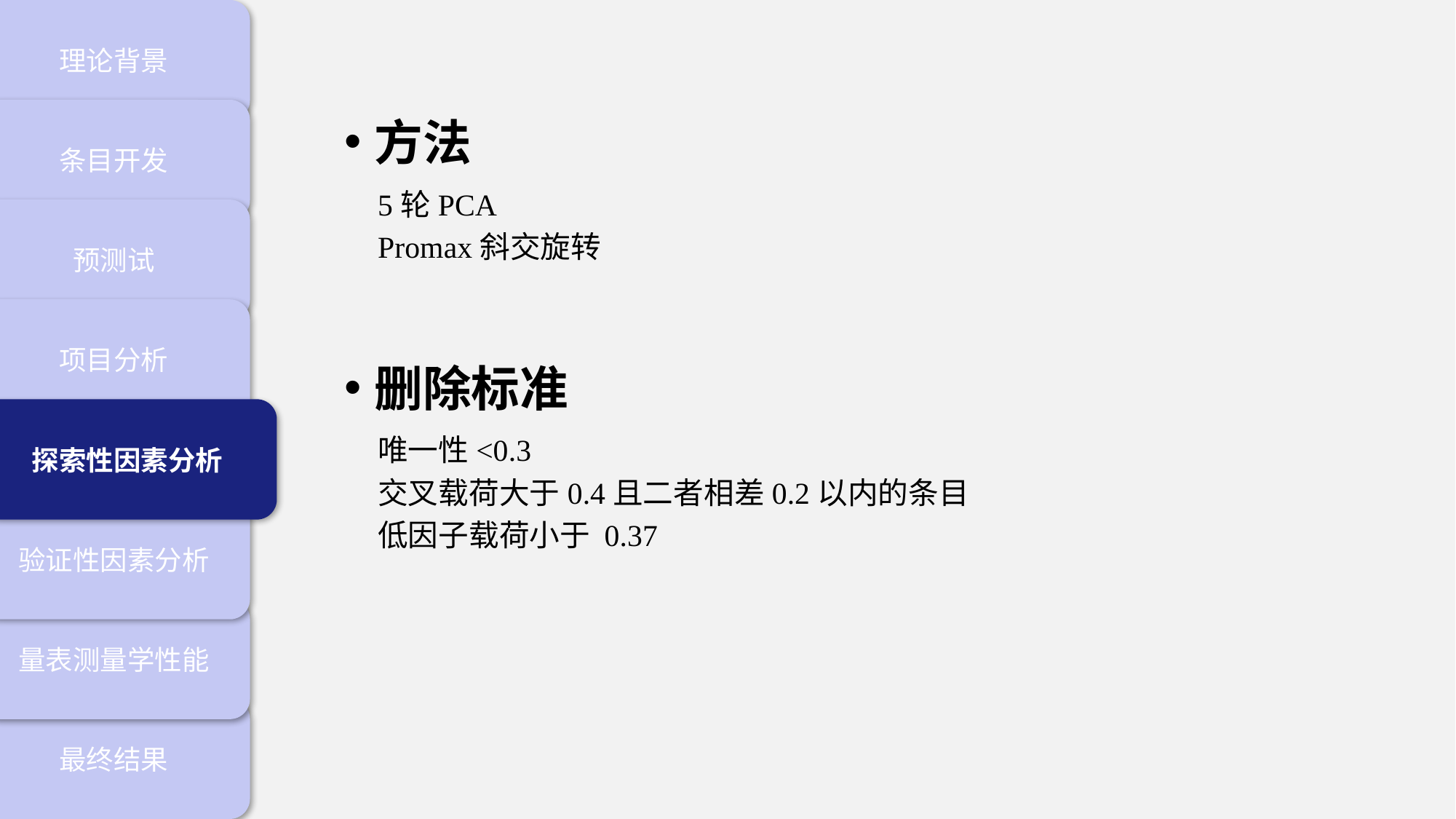

理论背景
条目开发
方法

5轮PCA
Promax斜交旋转
预测试
项目分析
删除标准

探索性因素分析
唯一性<0.3
交叉载荷大于0.4且二者相差0.2以内的条目
低因子载荷小于 0.37
验证性因素分析
量表测量学性能
最终结果